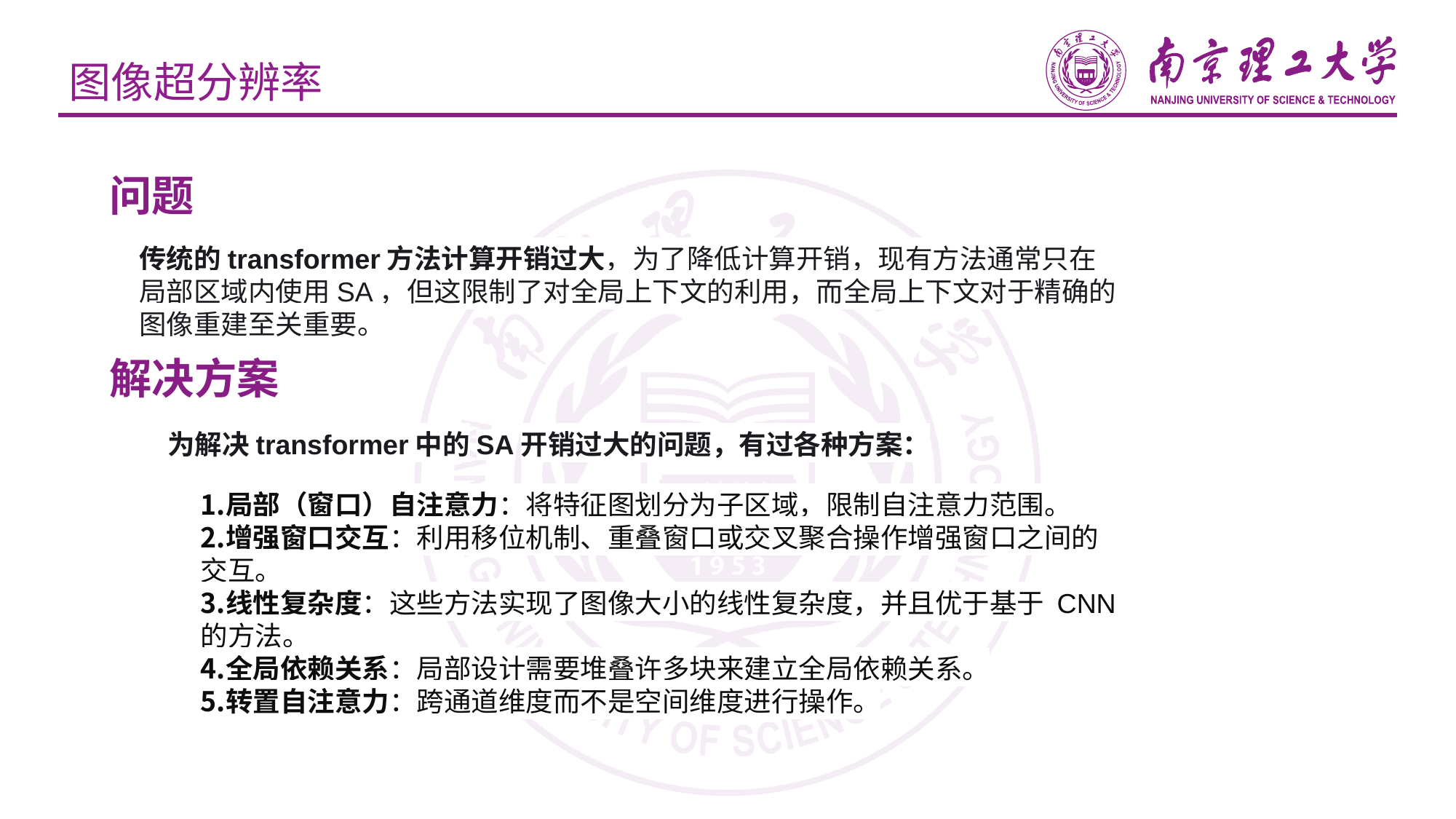

# 图像超分辨率
问题
传统的transformer方法计算开销过大，为了降低计算开销，现有方法通常只在局部区域内使用SA，但这限制了对全局上下文的利用，而全局上下文对于精确的图像重建至关重要。
解决方案
为解决transformer中的SA开销过大的问题，有过各种方案：
局部（窗口）自注意力：将特征图划分为子区域，限制自注意力范围。
增强窗口交互：利用移位机制、重叠窗口或交叉聚合操作增强窗口之间的交互。
线性复杂度：这些方法实现了图像大小的线性复杂度，并且优于基于 CNN 的方法。
全局依赖关系：局部设计需要堆叠许多块来建立全局依赖关系。
转置自注意力：跨通道维度而不是空间维度进行操作。